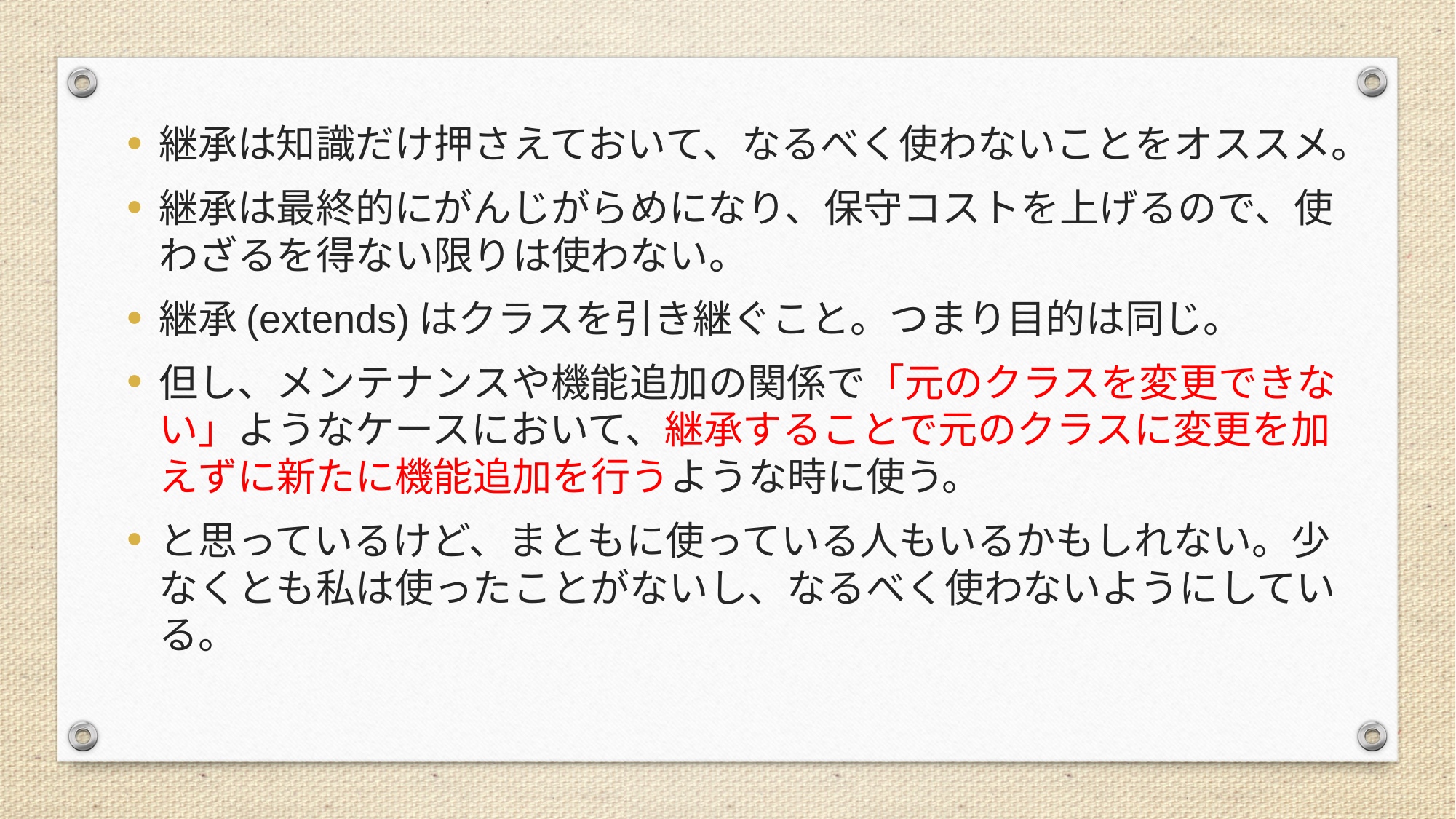

継承は知識だけ押さえておいて、なるべく使わないことをオススメ。
継承は最終的にがんじがらめになり、保守コストを上げるので、使わざるを得ない限りは使わない。
継承(extends)はクラスを引き継ぐこと。つまり目的は同じ。
但し、メンテナンスや機能追加の関係で「元のクラスを変更できない」ようなケースにおいて、継承することで元のクラスに変更を加えずに新たに機能追加を行うような時に使う。
と思っているけど、まともに使っている人もいるかもしれない。少なくとも私は使ったことがないし、なるべく使わないようにしている。